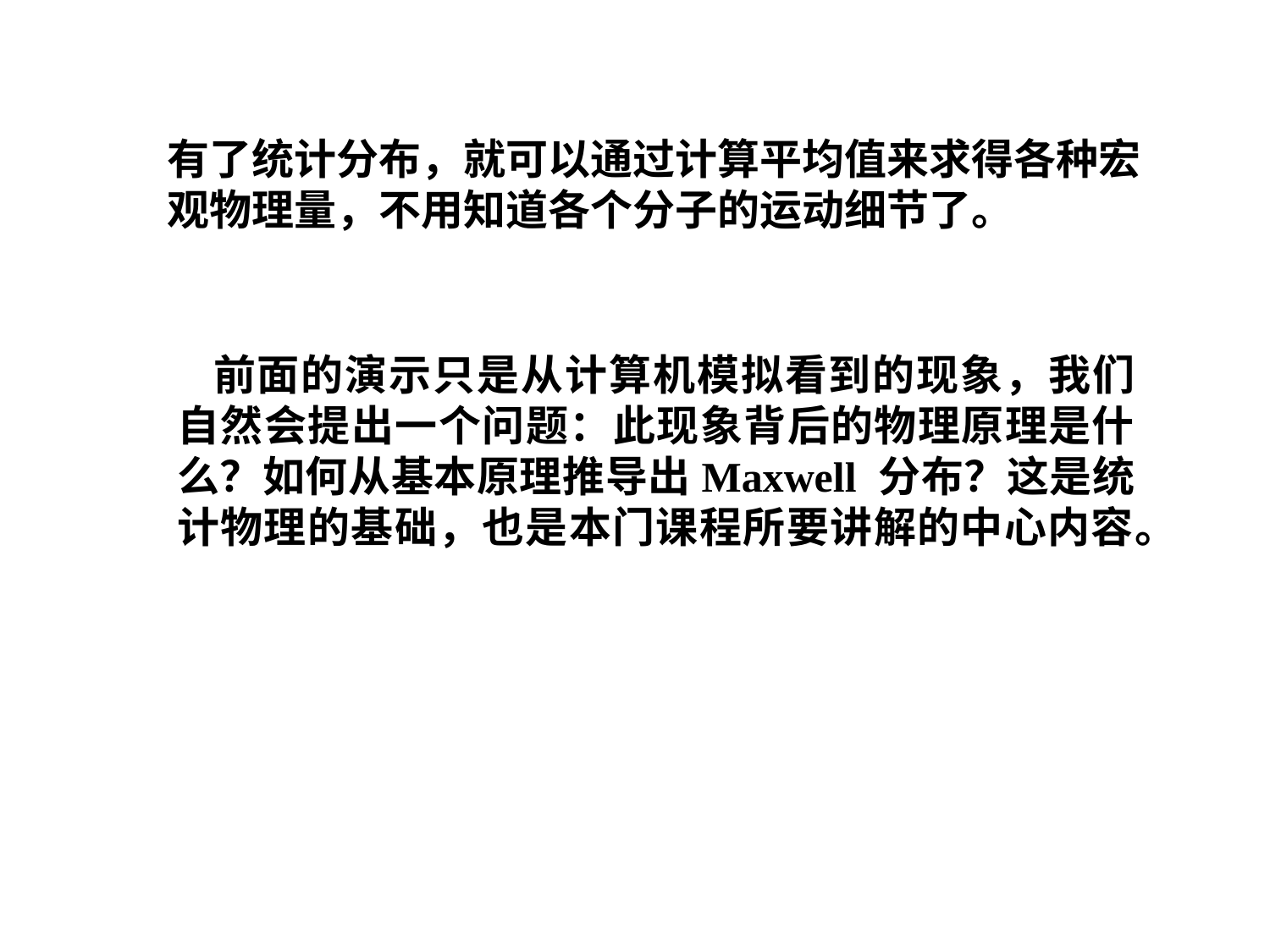

有了统计分布，就可以通过计算平均值来求得各种宏观物理量，不用知道各个分子的运动细节了。
前面的演示只是从计算机模拟看到的现象，我们自然会提出一个问题：此现象背后的物理原理是什么？如何从基本原理推导出Maxwell 分布？这是统计物理的基础，也是本门课程所要讲解的中心内容。